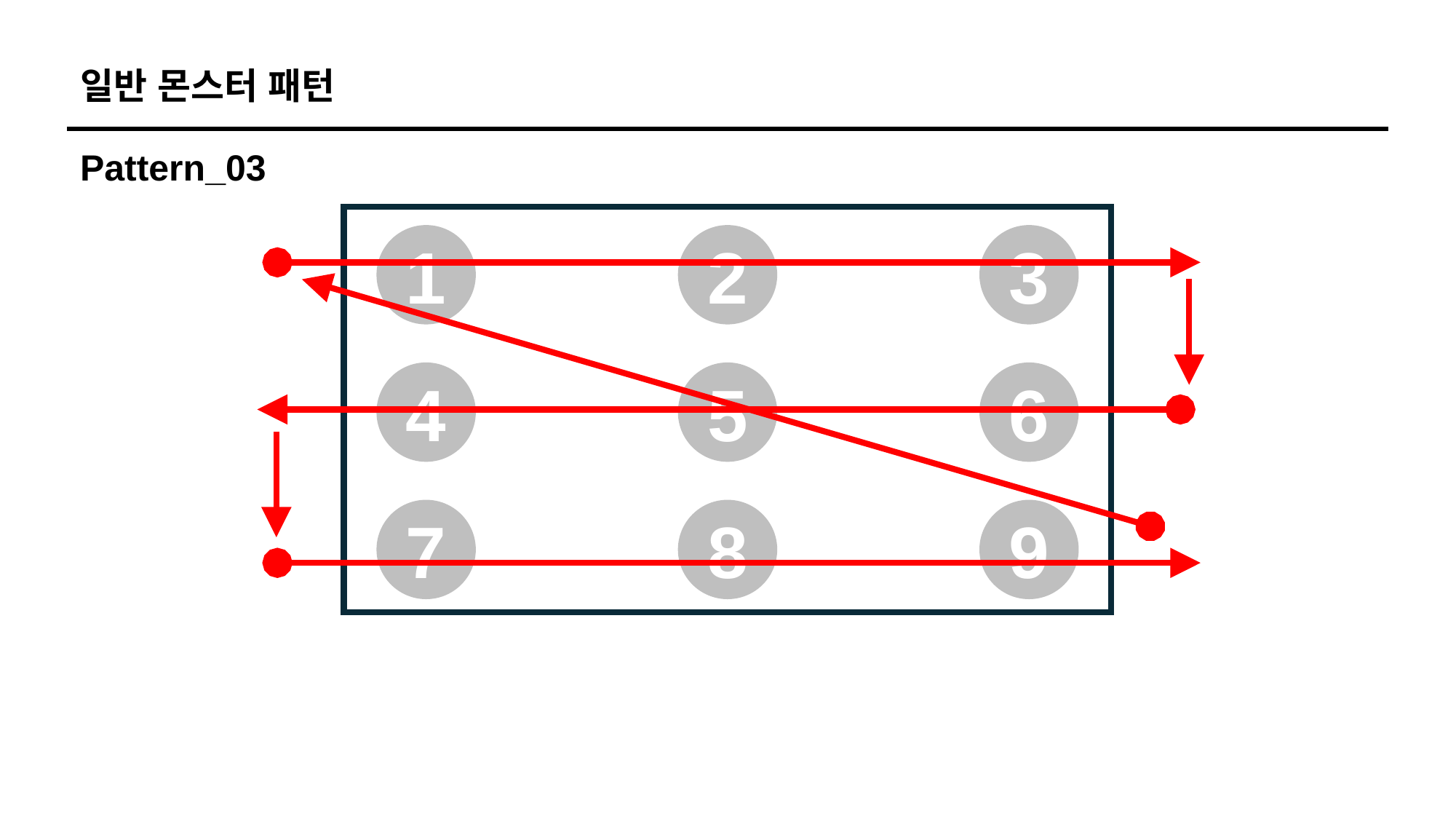

일반 몬스터 패턴
Pattern_03

1
2
3

4
5
6

7
8
9